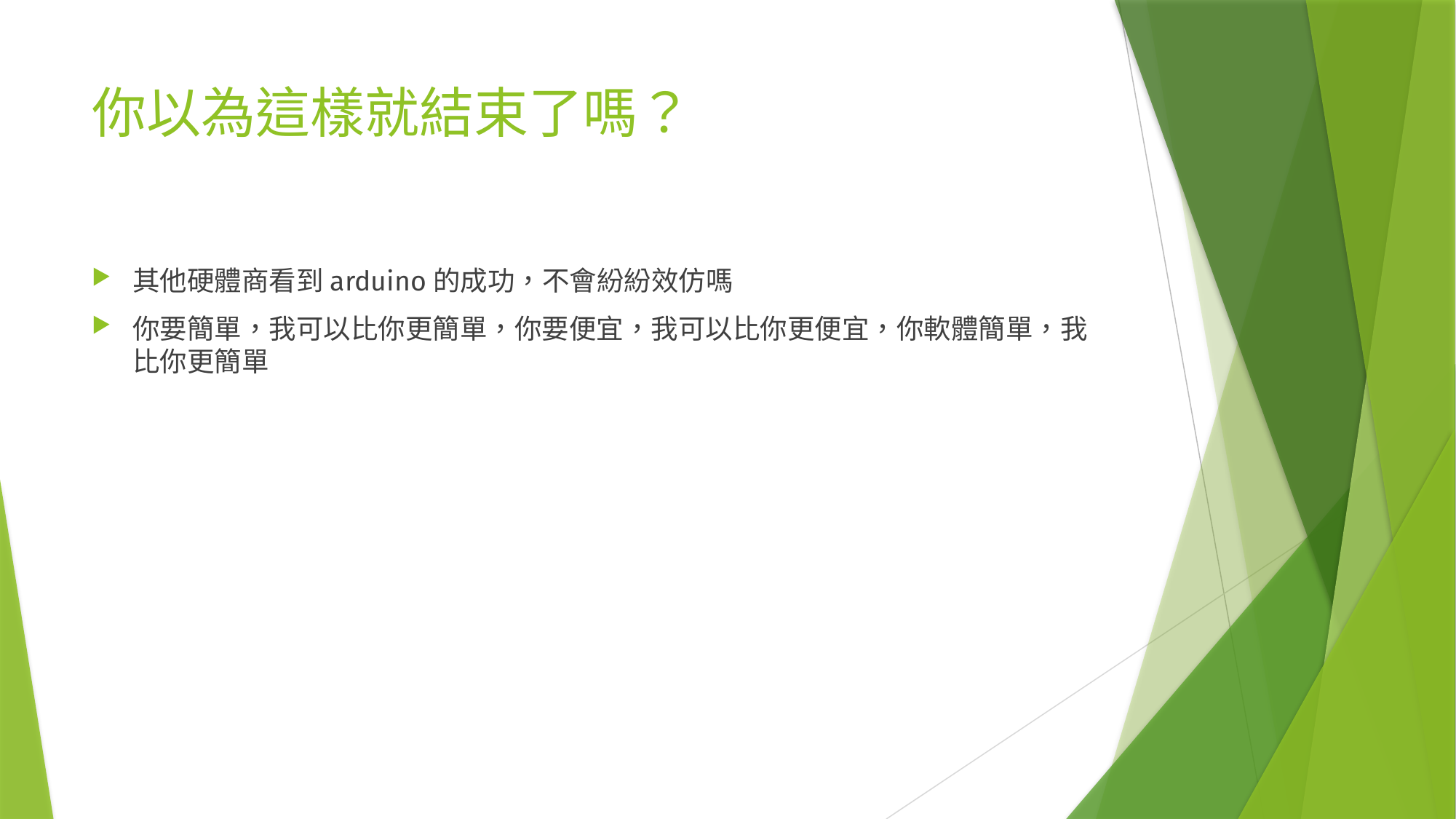

# 你以為這樣就結束了嗎？
其他硬體商看到arduino的成功，不會紛紛效仿嗎
你要簡單，我可以比你更簡單，你要便宜，我可以比你更便宜，你軟體簡單，我比你更簡單